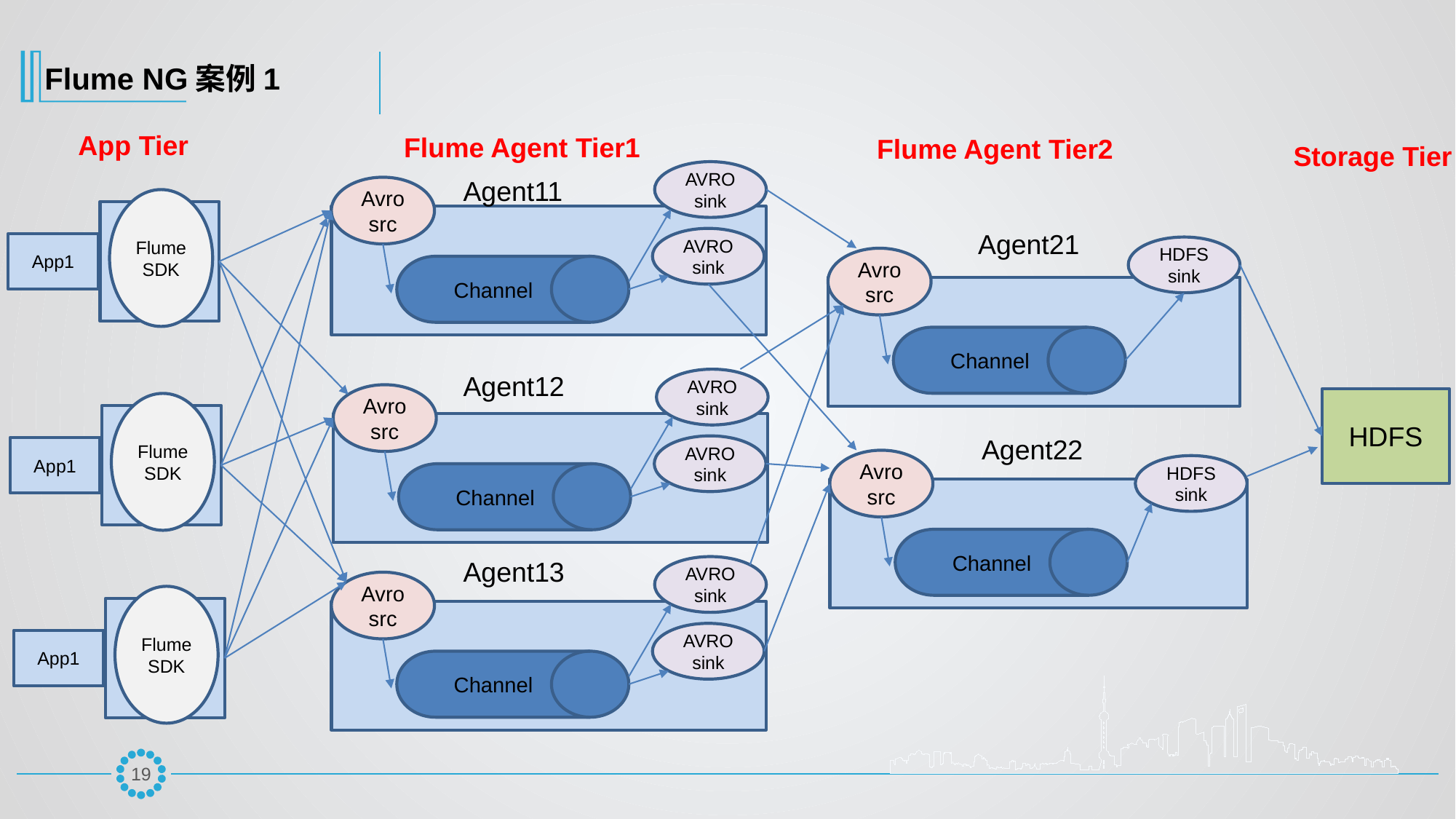

Flume NG案例1
App Tier
Flume Agent Tier1
Flume Agent Tier2
Storage Tier
AVRO
sink
Agent11
Avro
src
Flume
SDK

Agent21
AVRO
sink
App1
HDFS
sink
Avro
src
Channel

Channel
Agent12
AVRO
sink
Avro
src
HDFS
Flume
SDK

Agent22
AVRO
sink
App1
Avro
src
HDFS
sink
Channel

Channel
Agent13
AVRO
sink
Avro
src
Flume
SDK

AVRO
sink
App1
Channel
19